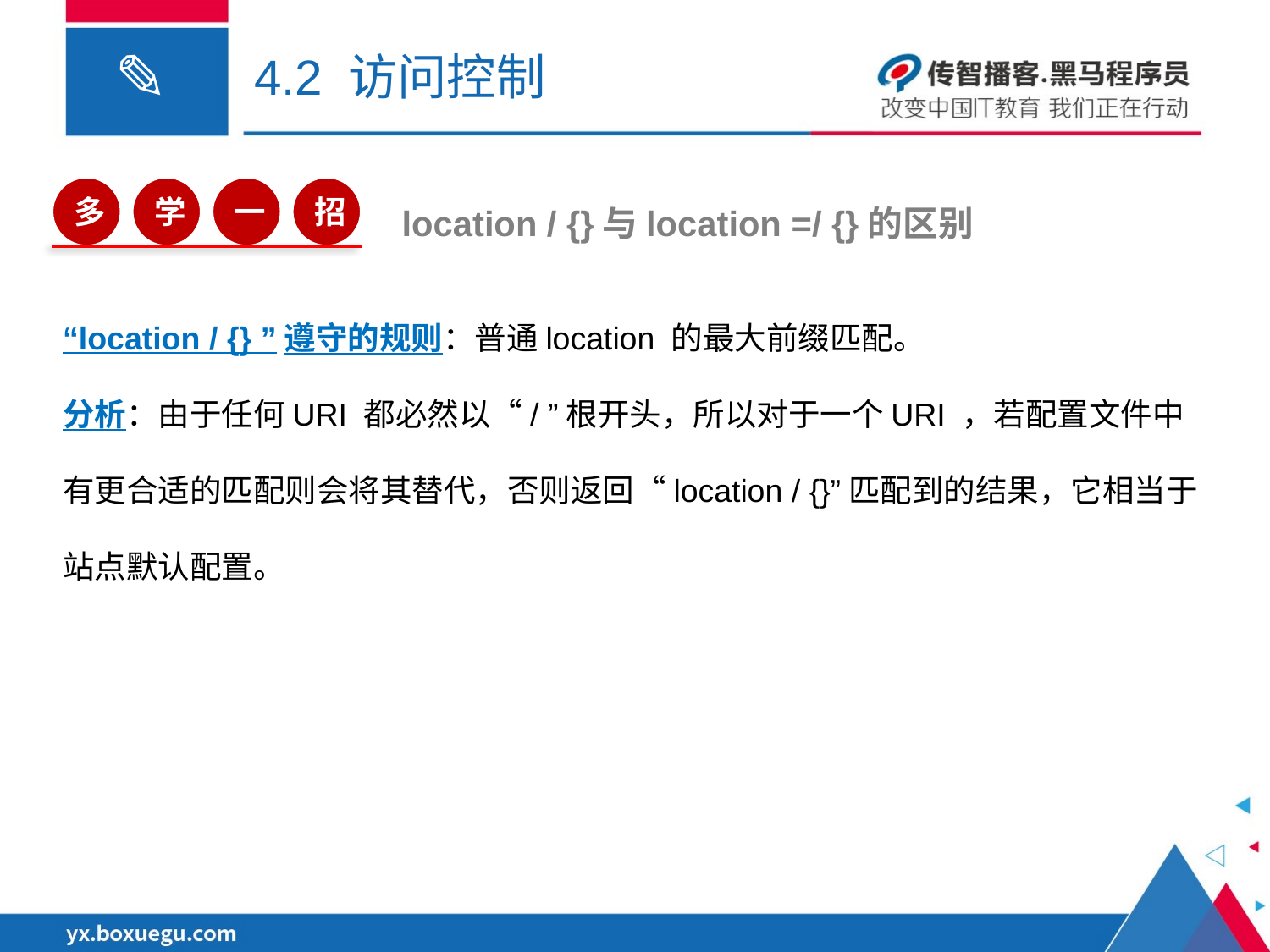

# 4.2 访问控制
多
学
一
招
location / {}与location =/ {}的区别
“location / {} ”遵守的规则：普通location 的最大前缀匹配。
分析：由于任何URI 都必然以“/ ”根开头，所以对于一个URI ，若配置文件中有更合适的匹配则会将其替代，否则返回“location / {}”匹配到的结果，它相当于站点默认配置。